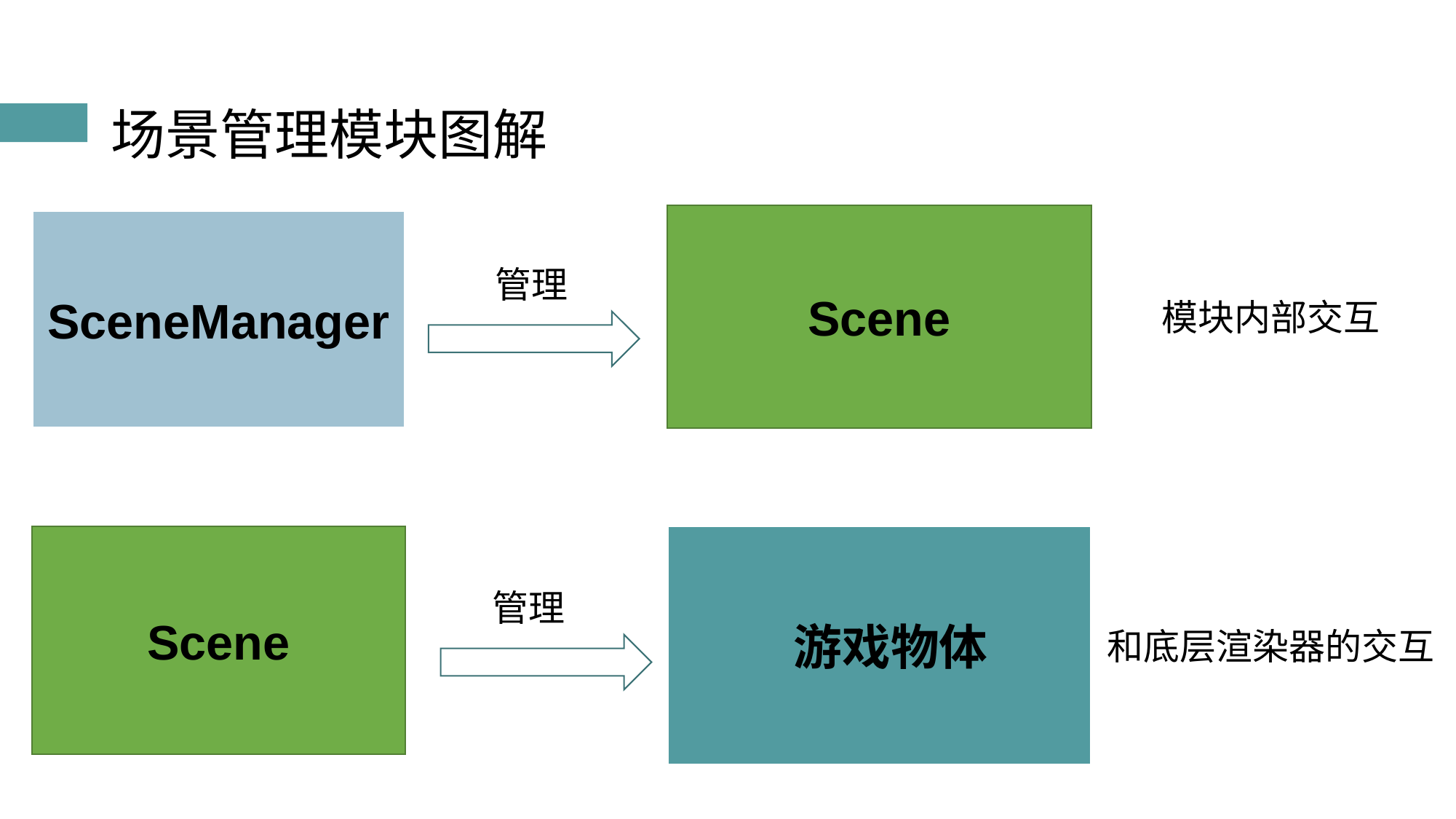

# 场景管理模块图解
Scene
SceneManager
管理
模块内部交互

Scene
 游戏物体
管理
和底层渲染器的交互